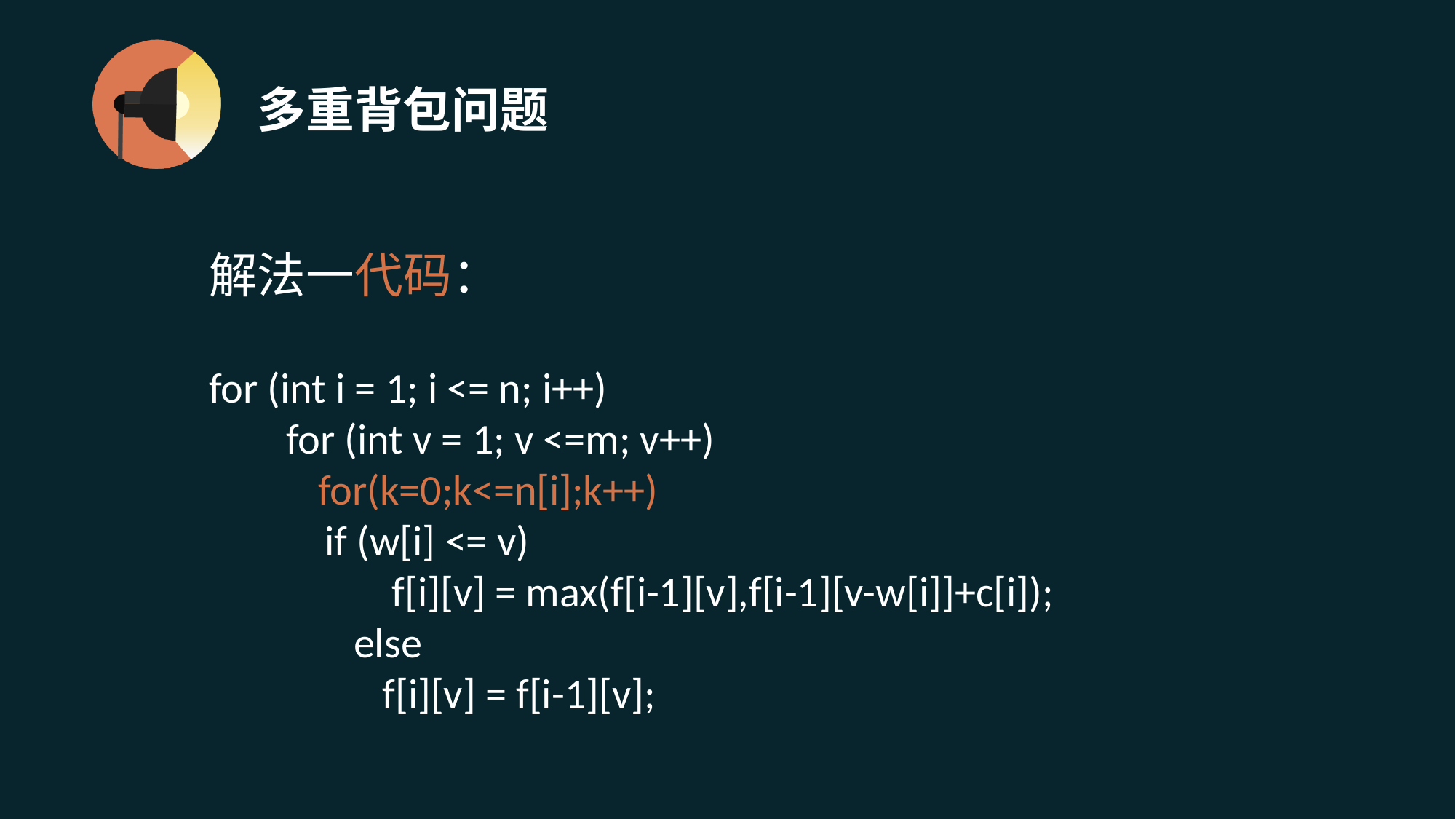

# 多重背包问题
解法一代码：

for (int i = 1; i <= n; i++)
        for (int v = 1; v <=m; v++)
	for(k=0;k<=n[i];k++)
            if (w[i] <= v)
                   f[i][v] = max(f[i-1][v],f[i-1][v-w[i]]+c[i]);
               else
                  f[i][v] = f[i-1][v];